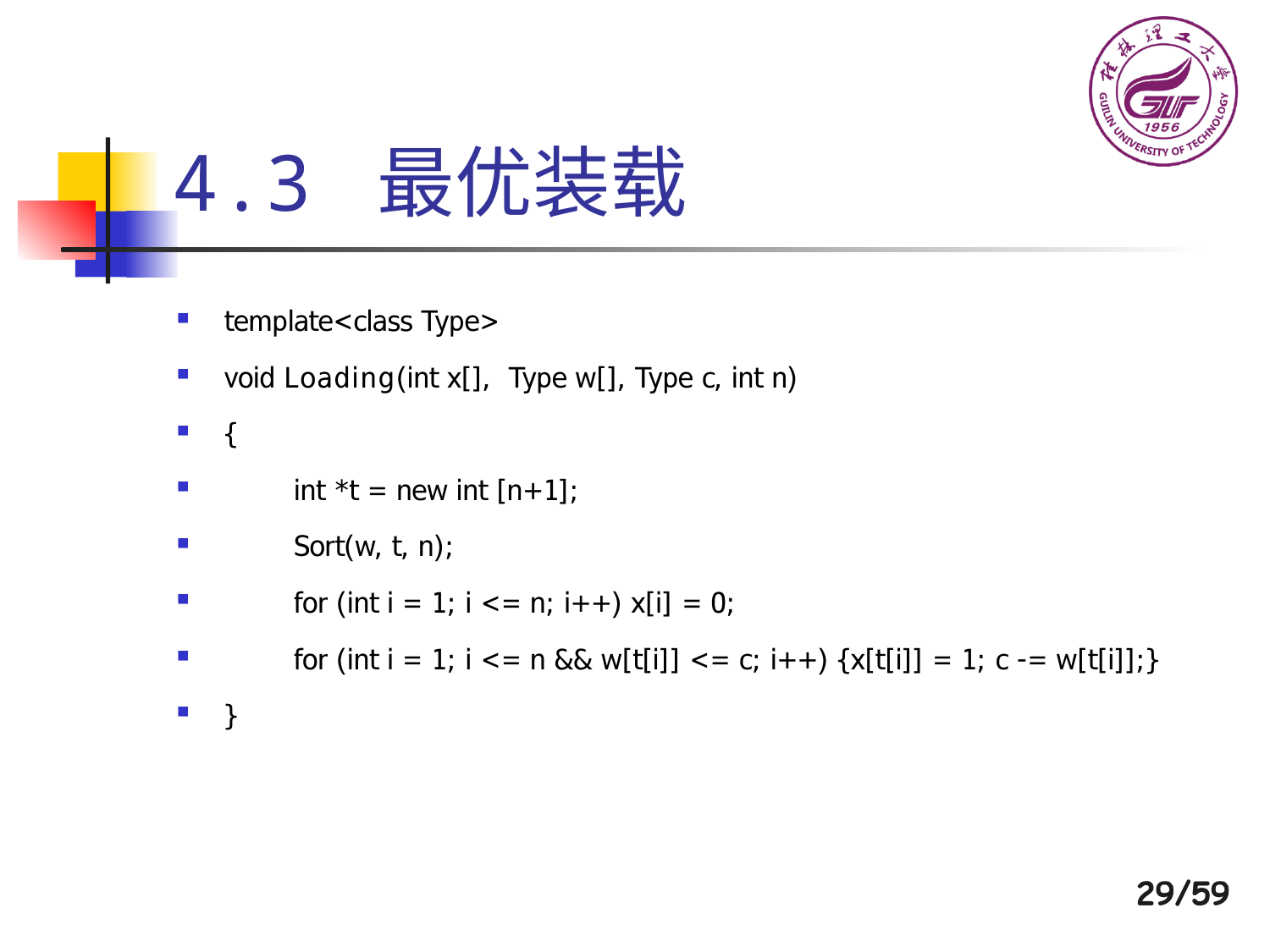

# 4.3 最优装载
template<class Type>
void Loading(int x[],  Type w[], Type c, int n)
{
        int *t = new int [n+1];
        Sort(w, t, n);
        for (int i = 1; i <= n; i++) x[i] = 0;
        for (int i = 1; i <= n && w[t[i]] <= c; i++) {x[t[i]] = 1; c -= w[t[i]];}
}
29/59